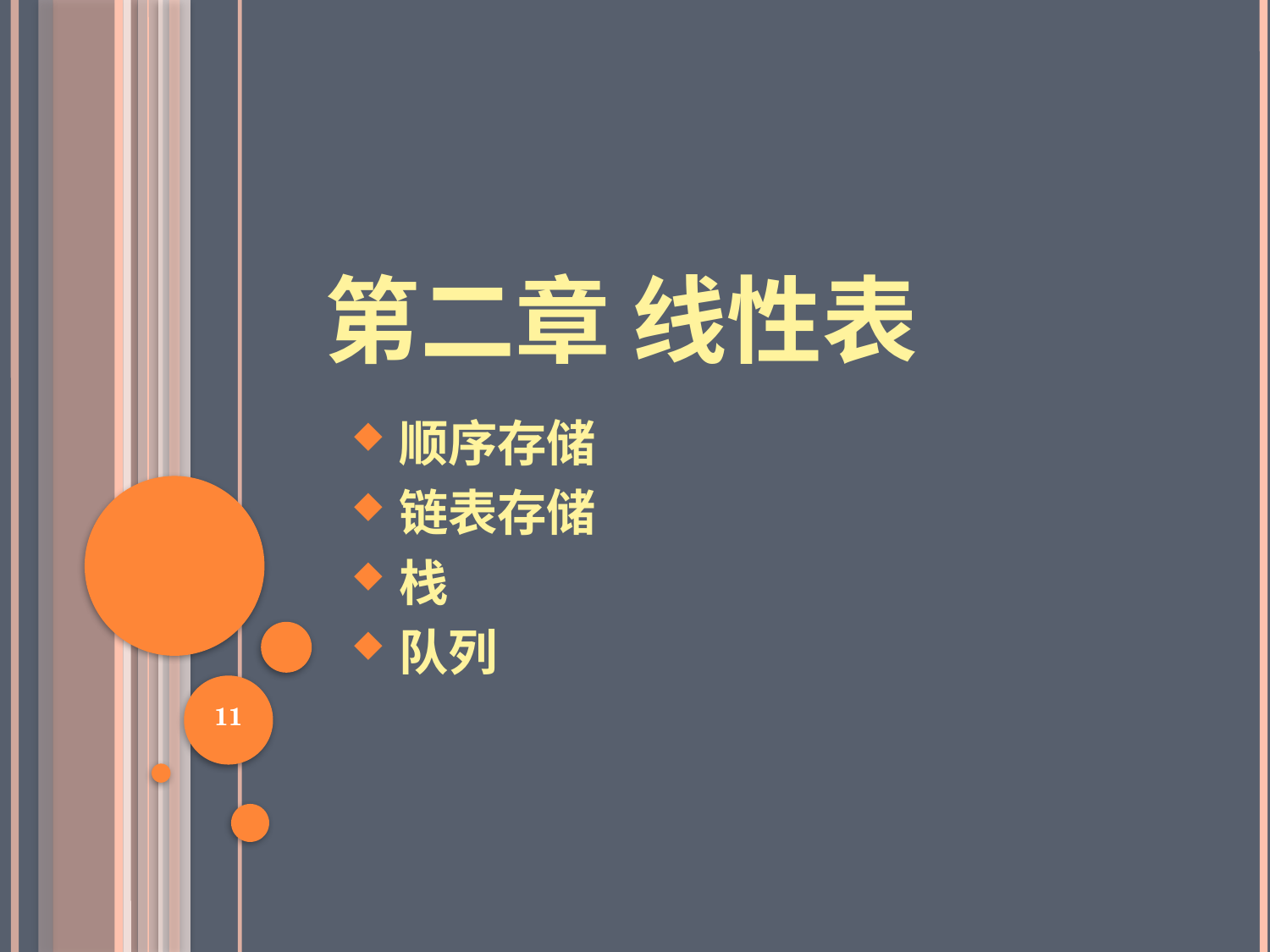

# 第二章 线性表
顺序存储
链表存储
栈
队列

11